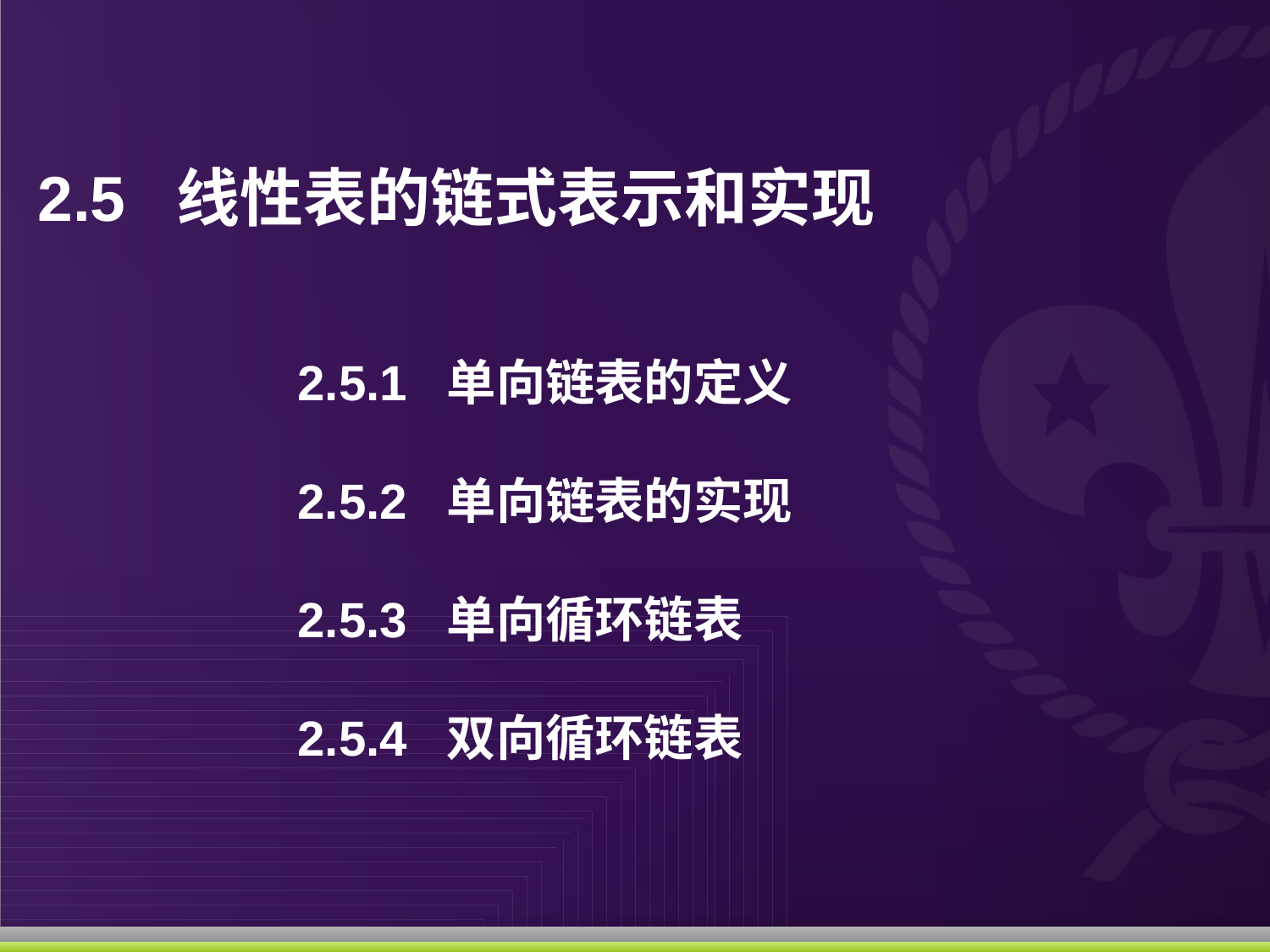

# 2.5  线性表的链式表示和实现
2.5.1  单向链表的定义
2.5.2  单向链表的实现
2.5.3  单向循环链表
2.5.4  双向循环链表